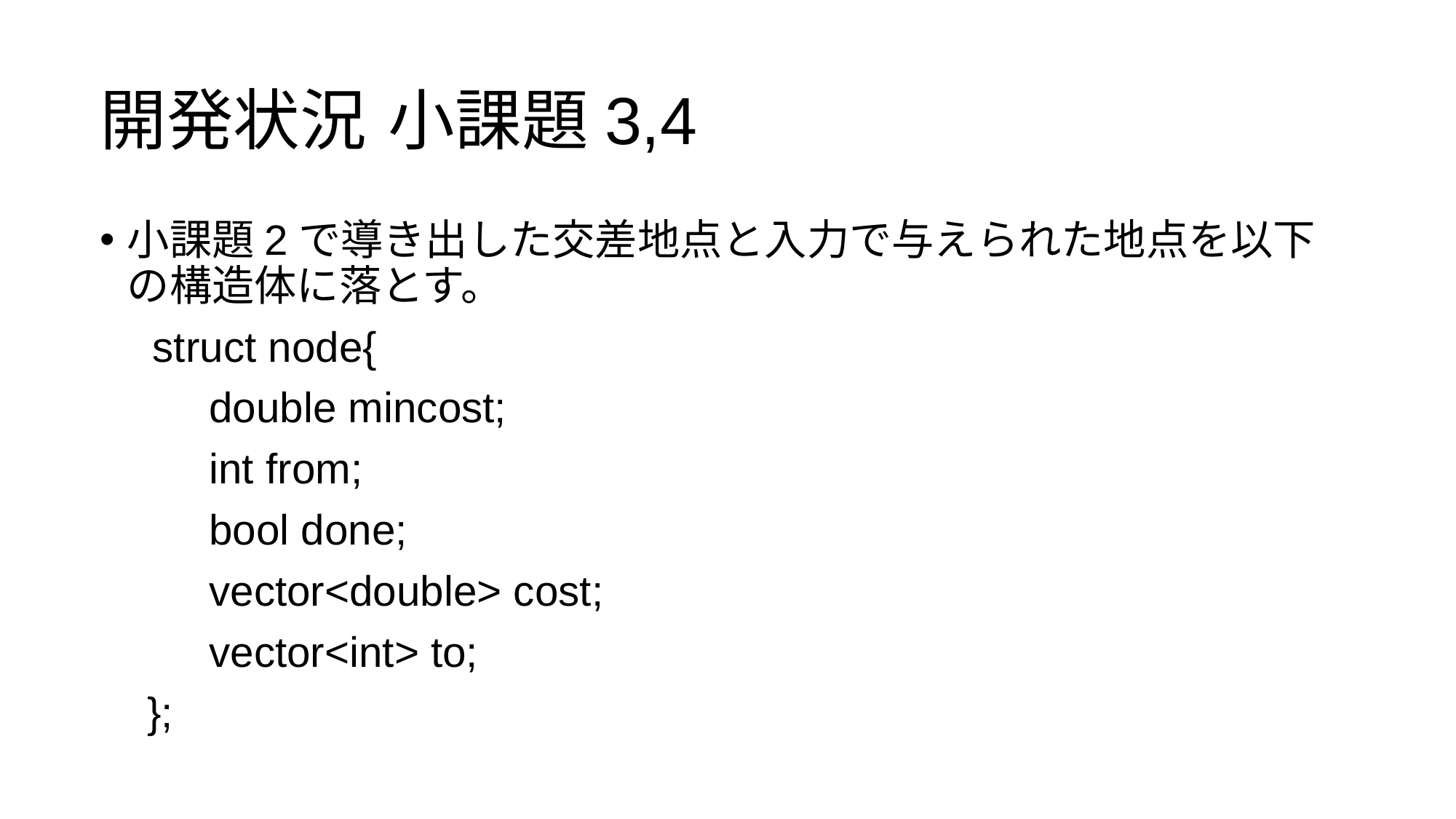

# 開発状況 小課題3,4
小課題2で導き出した交差地点と入力で与えられた地点を以下の構造体に落とす。
　struct node{
	double mincost;
	int from;
	bool done;
	vector<double> cost;
	vector<int> to;
    };